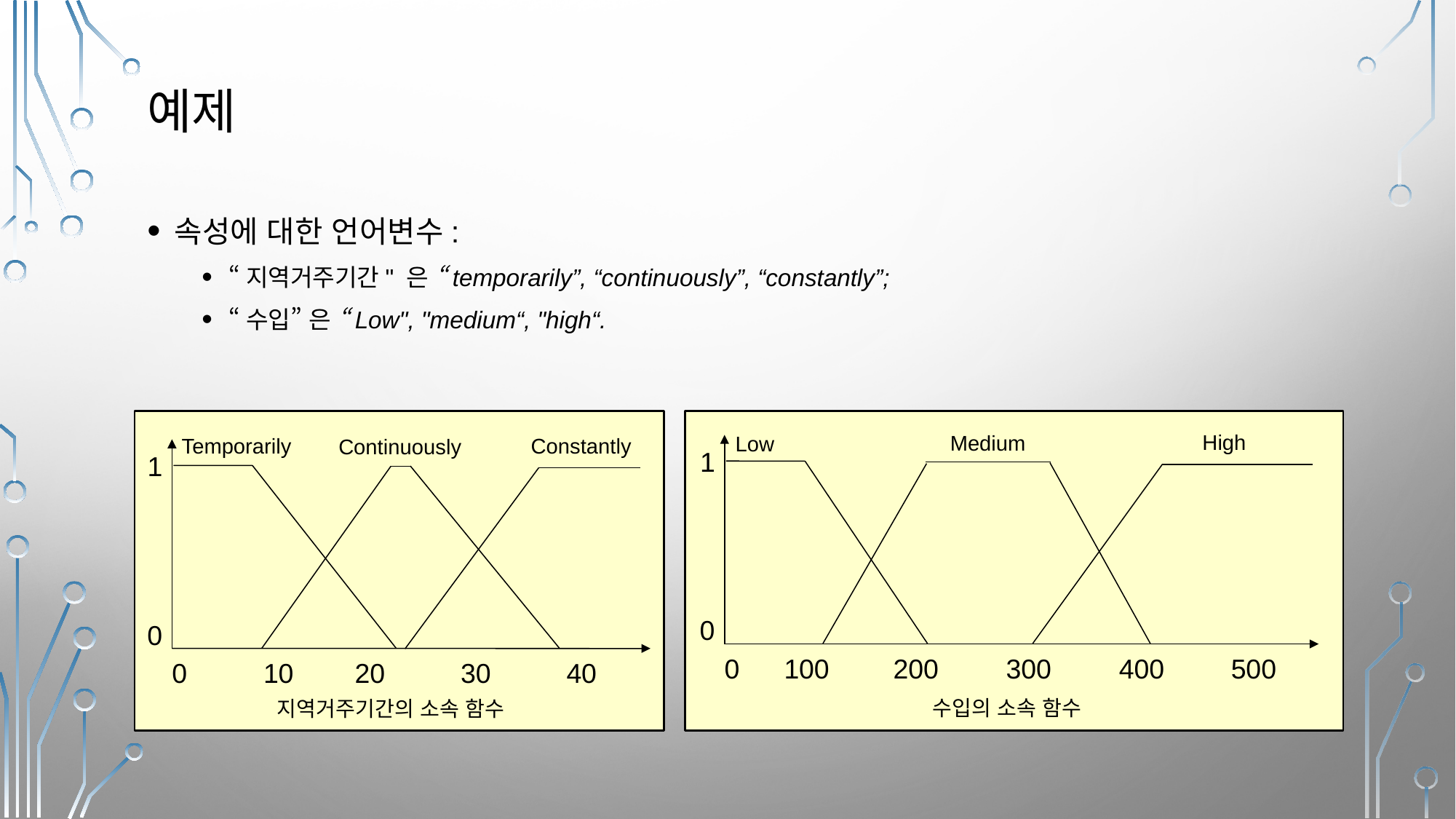

# 예제
속성에 대한 언어변수:
“지역거주기간" 은 “temporarily”, “continuously”, “constantly”;
“수입” 은 “Low", "medium“, "high“.

High
Medium
Low
Constantly
Temporarily
Continuously
1
1
0
0
300
400
500
0
100
200
30
40
0
10
20
수입의 소속 함수
지역거주기간의 소속 함수